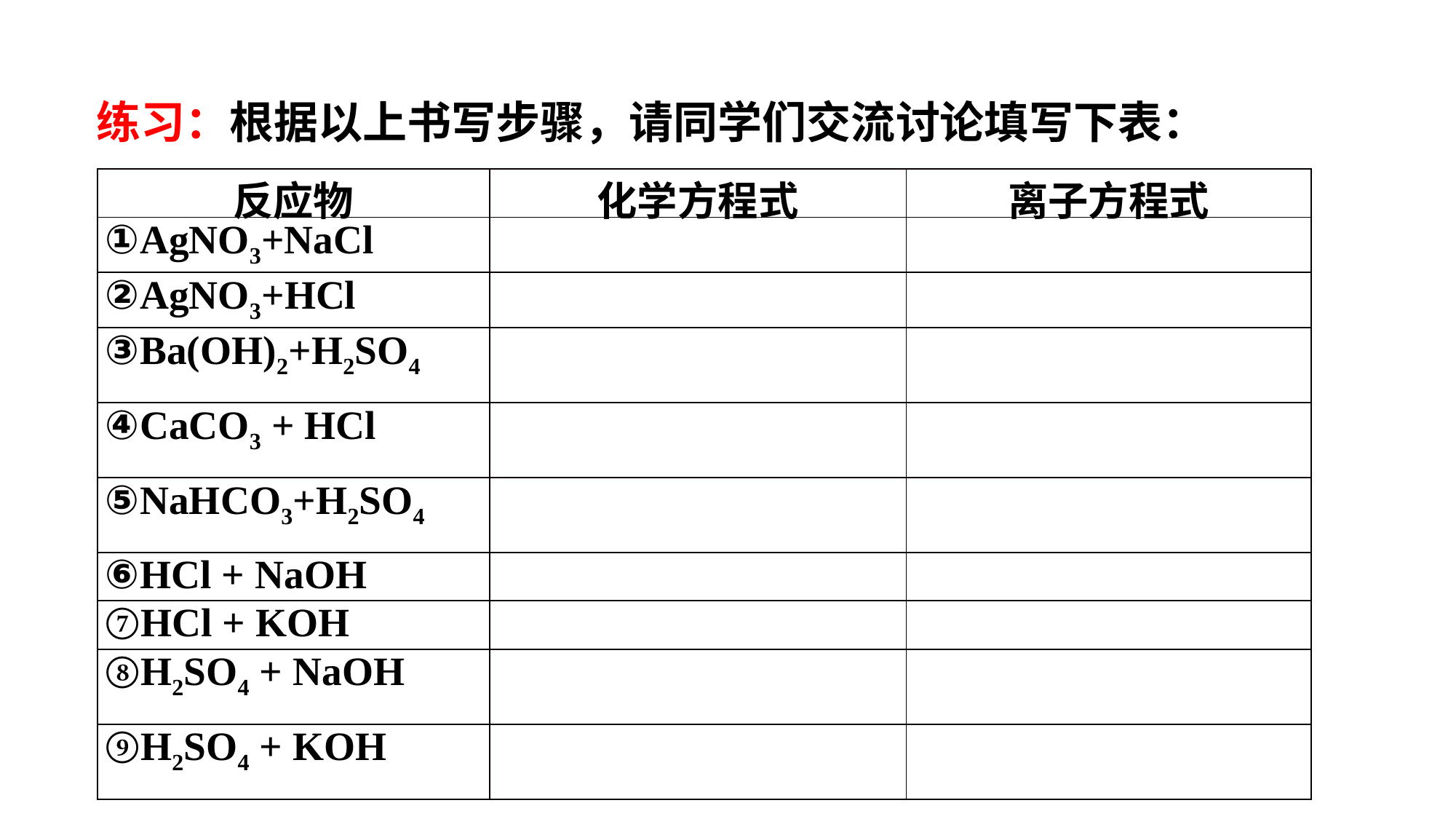

练习：根据以上书写步骤，请同学们交流讨论填写下表：
| 反应物 | 化学方程式 | 离子方程式 |
| --- | --- | --- |
| ①AgNO3+NaCl |  |  |
| ②AgNO3+HCl |  |  |
| ③Ba(OH)2+H2SO4 |  |  |
| ④CaCO3 + HCl |  |  |
| ⑤NaHCO3+H2SO4 |  |  |
| ⑥HCl + NaOH |  |  |
| ⑦HCl + KOH |  |  |
| ⑧H2SO4 + NaOH |  |  |
| ⑨H2SO4 + KOH |  |  |